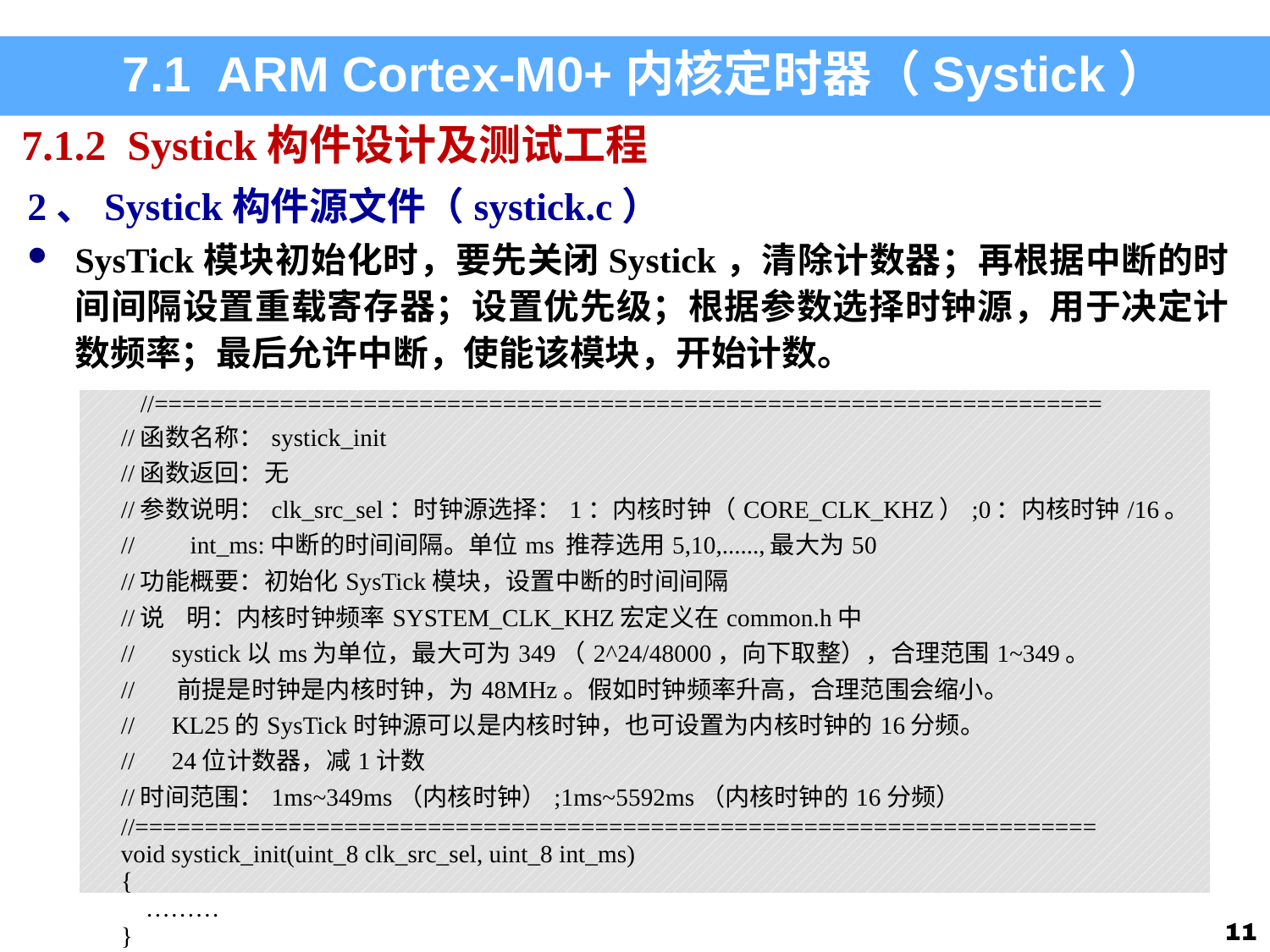

7.1  ARM Cortex-M0+内核定时器（Systick）
7.1.2  Systick构件设计及测试工程
2、Systick构件源文件（systick.c）
SysTick模块初始化时，要先关闭Systick，清除计数器；再根据中断的时间间隔设置重载寄存器；设置优先级；根据参数选择时钟源，用于决定计数频率；最后允许中断，使能该模块，开始计数。
| //==================================================================== //函数名称：systick\_init //函数返回：无 //参数说明：clk\_src\_sel：时钟源选择：1：内核时钟（CORE\_CLK\_KHZ）;0：内核时钟/16。 // int\_ms:中断的时间间隔。单位ms 推荐选用5,10,......,最大为50 //功能概要：初始化SysTick模块，设置中断的时间间隔 //说 明：内核时钟频率SYSTEM\_CLK\_KHZ宏定义在common.h中 // systick以ms为单位，最大可为349（2^24/48000，向下取整），合理范围1~349。 // 前提是时钟是内核时钟，为48MHz。假如时钟频率升高，合理范围会缩小。 // KL25的SysTick时钟源可以是内核时钟，也可设置为内核时钟的16分频。 // 24位计数器，减1计数 //时间范围：1ms~349ms（内核时钟）;1ms~5592ms（内核时钟的16分频） //===================================================================== void systick\_init(uint\_8 clk\_src\_sel, uint\_8 int\_ms) { ……… } |
| --- |
11